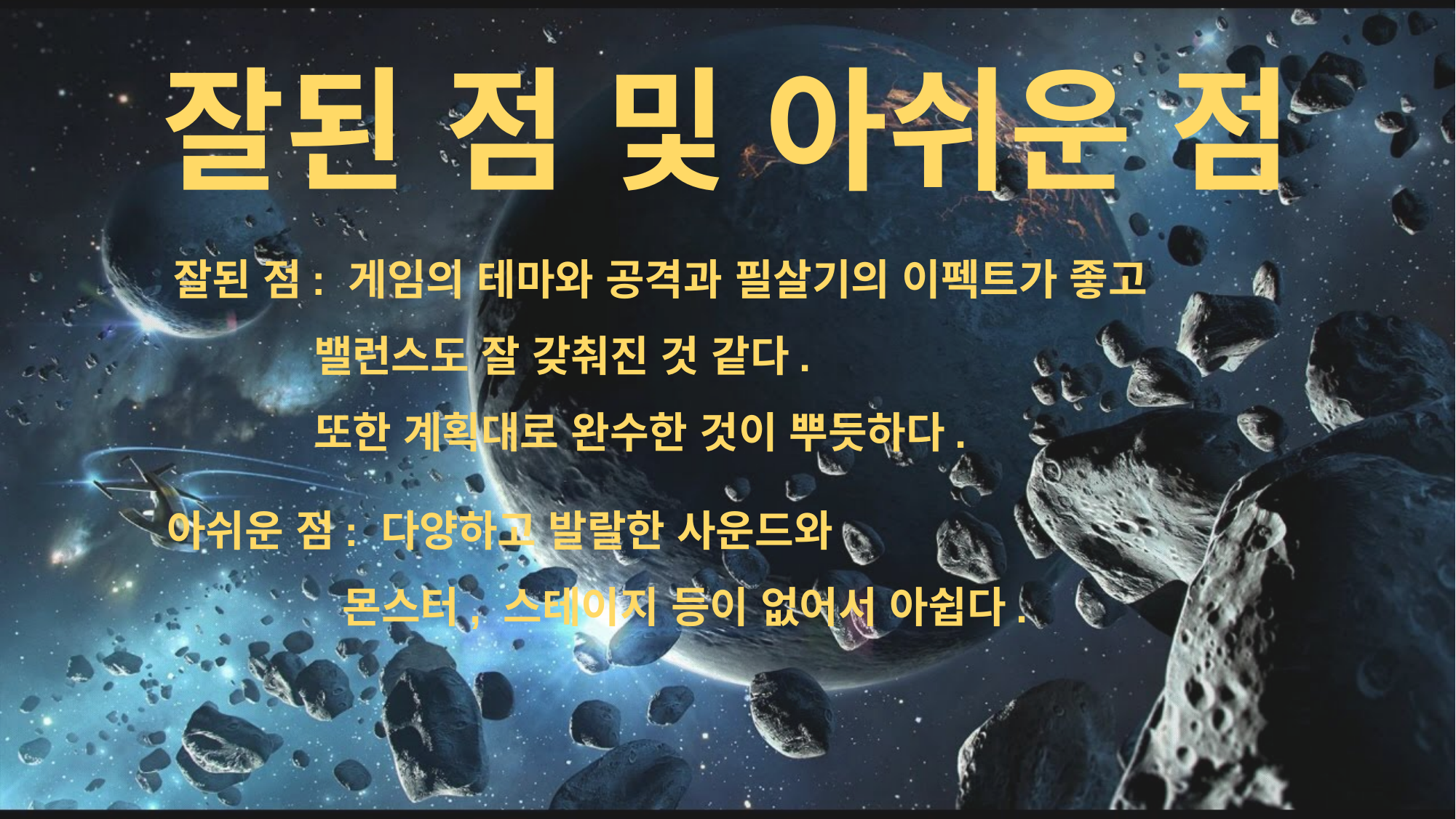

잘된 점 및 아쉬운 점
잘된 점: 게임의 테마와 공격과 필살기의 이펙트가 좋고
           밸런스도 잘 갖춰진 것 같다.
           또한 계획대로 완수한 것이 뿌듯하다.
아쉬운 점: 다양하고 발랄한 사운드와
              몬스터, 스테이지 등이 없어서 아쉽다.